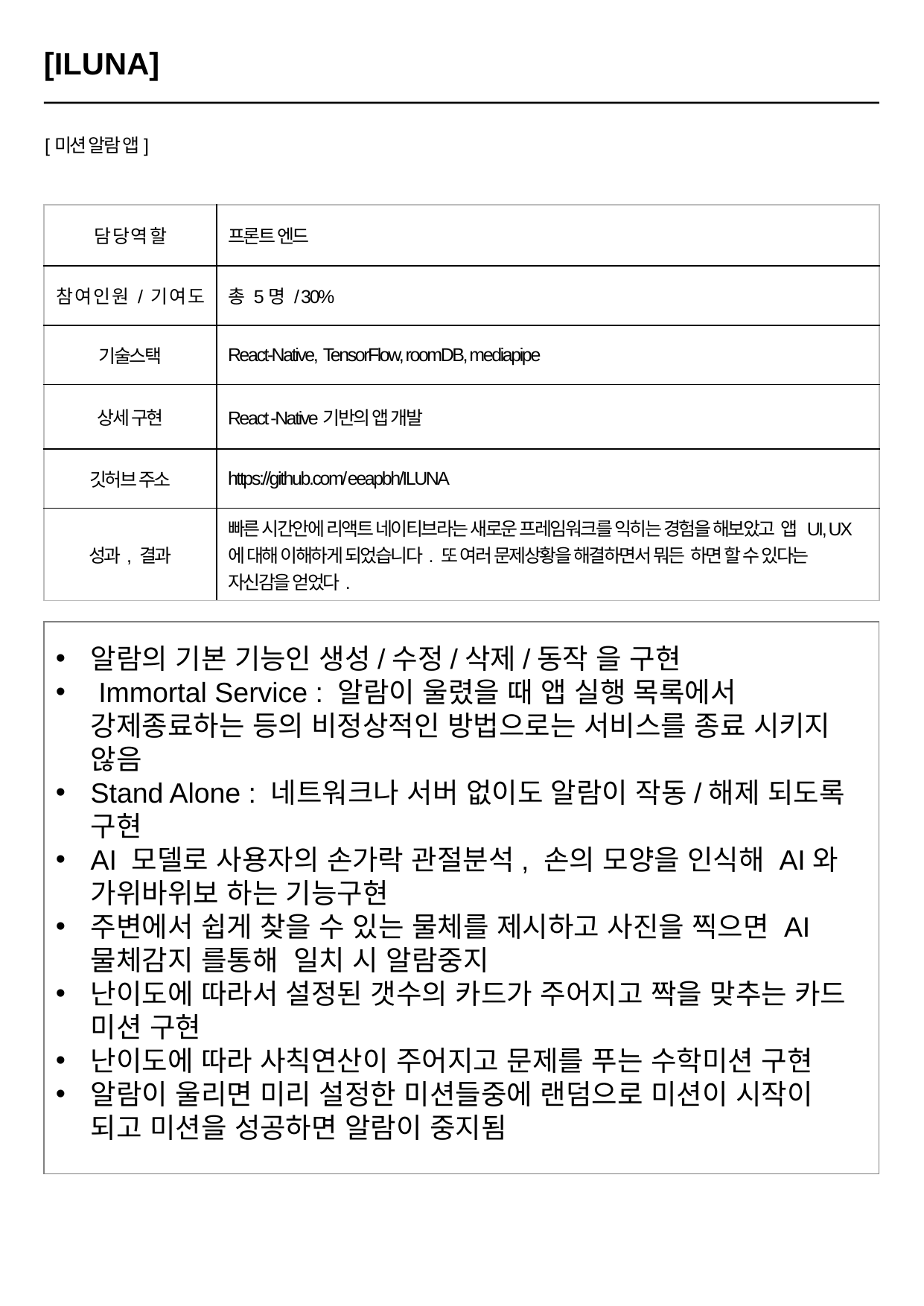

[ILUNA]

[미션 알람 앱]
| 담 당 역 할 | 프론트 엔드 |
| --- | --- |
| 참 여 인 원 / 기 여 도 | 총 5명 / 30% |
| 기술스택 | React-Native, TensorFlow, roomDB, mediapipe |
| 상세 구현 | React -Native기반의 앱 개발 |
| 깃허브 주소 | https://github.com/eeapbh/ILUNA |
| 성과, 결과 | 빠른 시간안에 리액트 네이티브라는 새로운 프레임워크를 익히는 경험을 해보았고 앱 UI, UX에 대해 이해하게 되었습니다. 또 여러 문제상황을 해결하면서 뭐든 하면 할 수 있다는 자신감을 얻었다. |

알람의 기본 기능인 생성/수정/삭제/동작 을 구현
 Immortal Service : 알람이 울렸을 때 앱 실행 목록에서 강제종료하는 등의 비정상적인 방법으로는 서비스를 종료 시키지 않음
Stand Alone : 네트워크나 서버 없이도 알람이 작동/해제 되도록 구현
AI 모델로 사용자의 손가락 관절분석, 손의 모양을 인식해 AI와 가위바위보 하는 기능구현
주변에서 쉽게 찾을 수 있는 물체를 제시하고 사진을 찍으면 AI물체감지 를통해  일치 시 알람중지
난이도에 따라서 설정된 갯수의 카드가 주어지고 짝을 맞추는 카드 미션 구현
난이도에 따라 사칙연산이 주어지고 문제를 푸는 수학미션 구현
알람이 울리면 미리 설정한 미션들중에 랜덤으로 미션이 시작이 되고 미션을 성공하면 알람이 중지됨